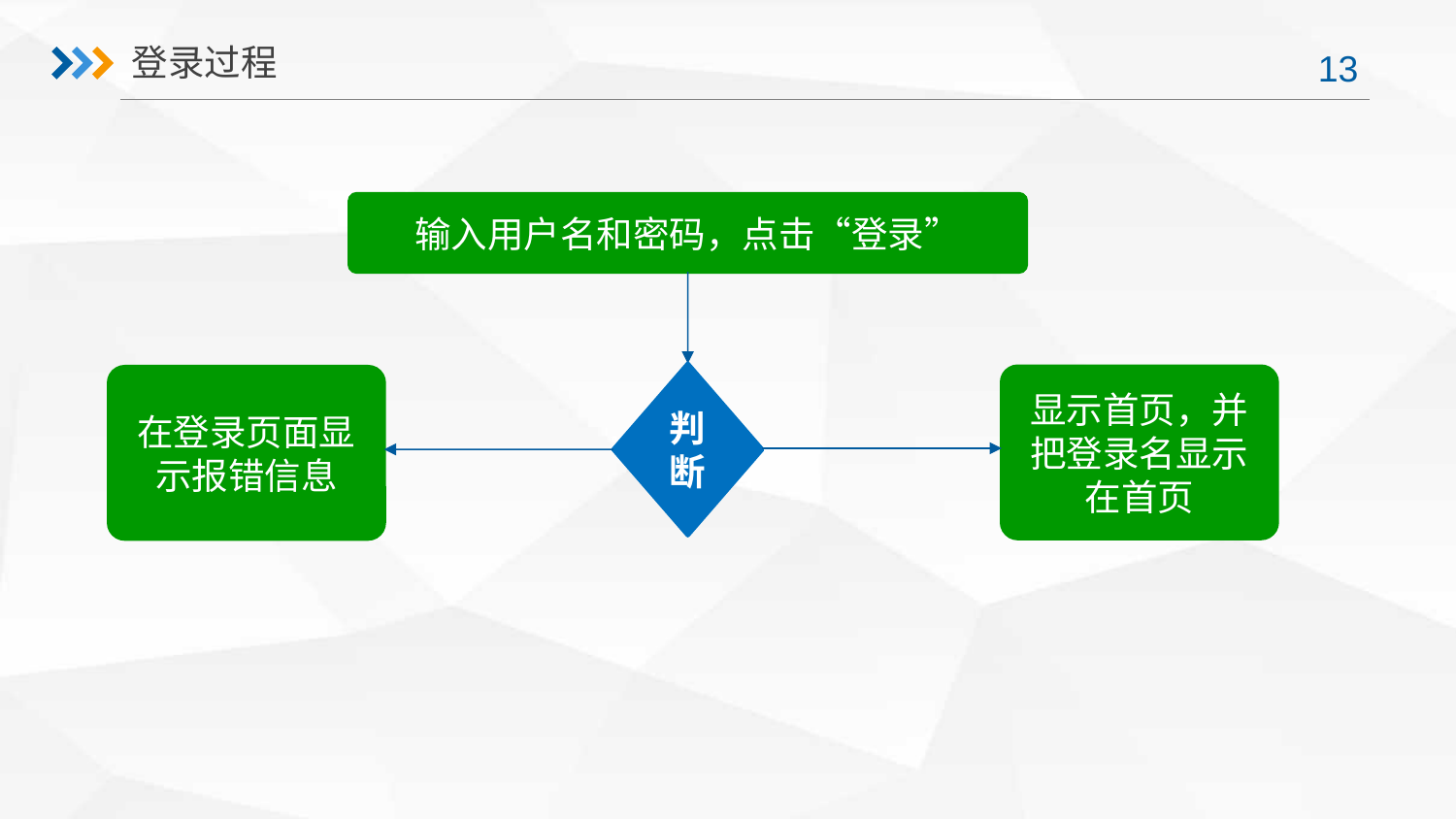

登录过程
输入用户名和密码，点击“登录”
判断
显示首页，并把登录名显示在首页
在登录页面显示报错信息